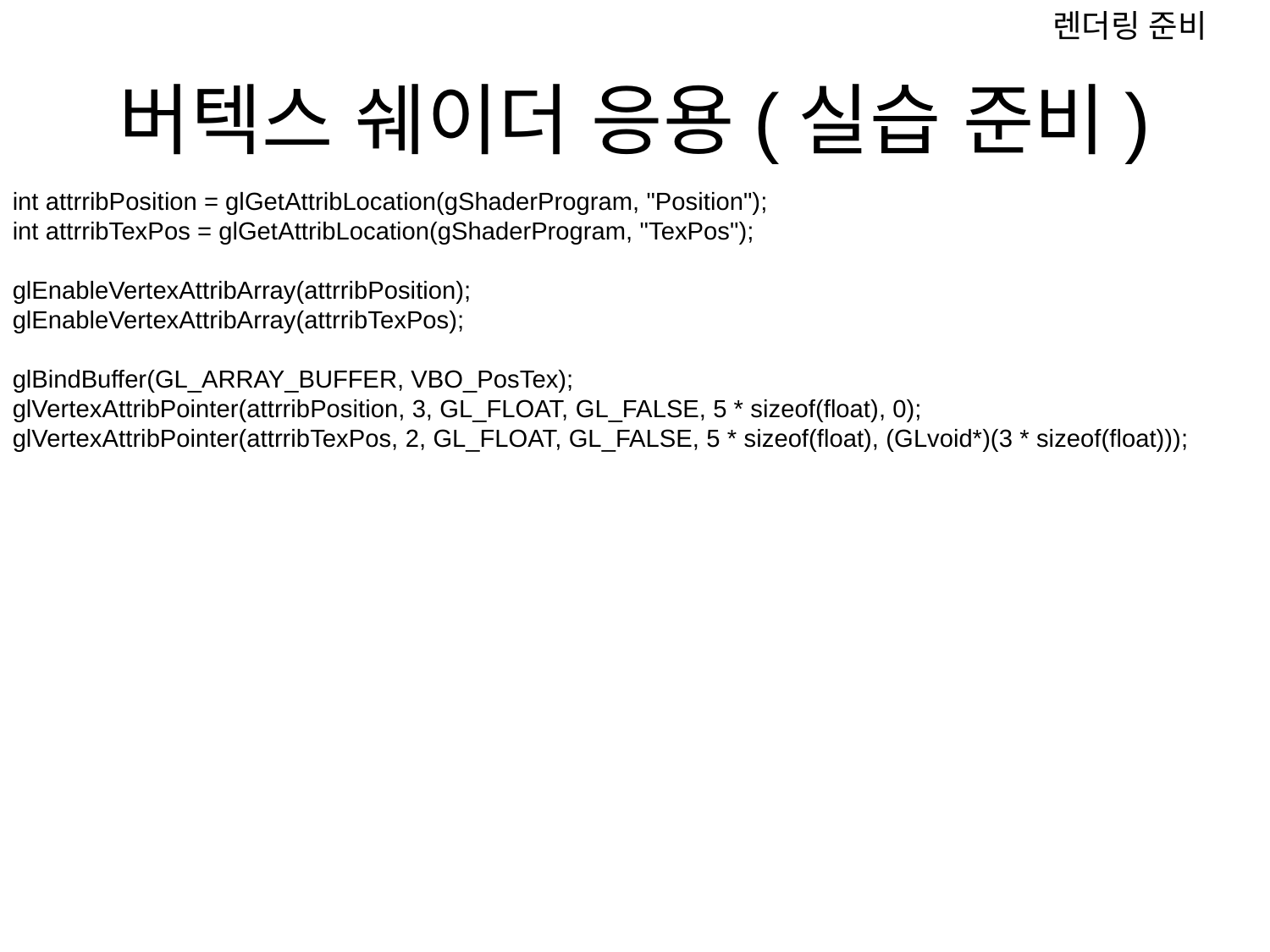

렌더링 준비
# 버텍스 쉐이더 응용(실습 준비)
int attrribPosition = glGetAttribLocation(gShaderProgram, "Position");
int attrribTexPos = glGetAttribLocation(gShaderProgram, "TexPos");

glEnableVertexAttribArray(attrribPosition);
glEnableVertexAttribArray(attrribTexPos);

glBindBuffer(GL_ARRAY_BUFFER, VBO_PosTex);
glVertexAttribPointer(attrribPosition, 3, GL_FLOAT, GL_FALSE, 5 * sizeof(float), 0);
glVertexAttribPointer(attrribTexPos, 2, GL_FLOAT, GL_FALSE, 5 * sizeof(float), (GLvoid*)(3 * sizeof(float)));